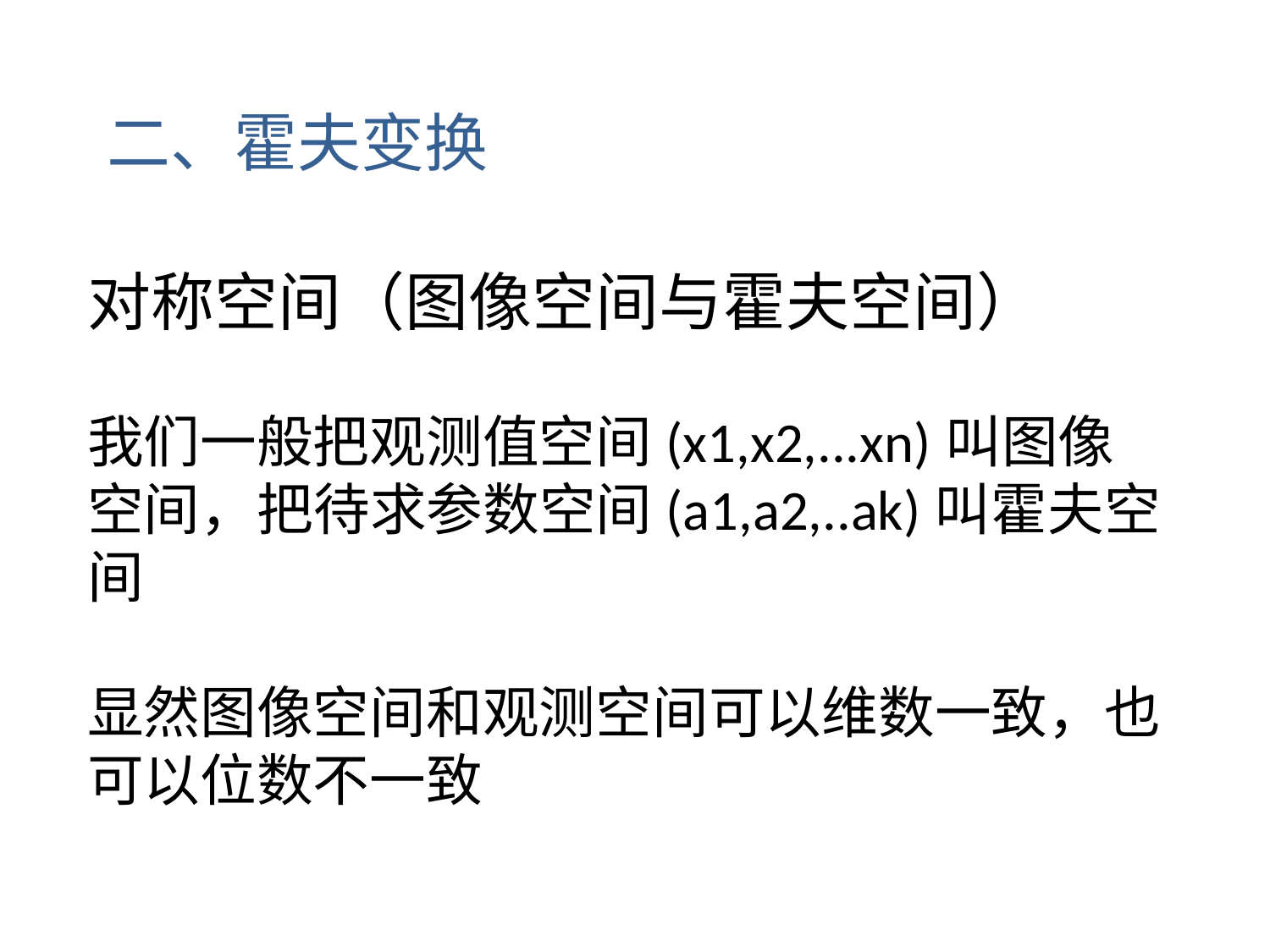

二、霍夫变换
对称空间（图像空间与霍夫空间）

我们一般把观测值空间(x1,x2,...xn)叫图像空间，把待求参数空间(a1,a2,..ak)叫霍夫空间

显然图像空间和观测空间可以维数一致，也可以位数不一致